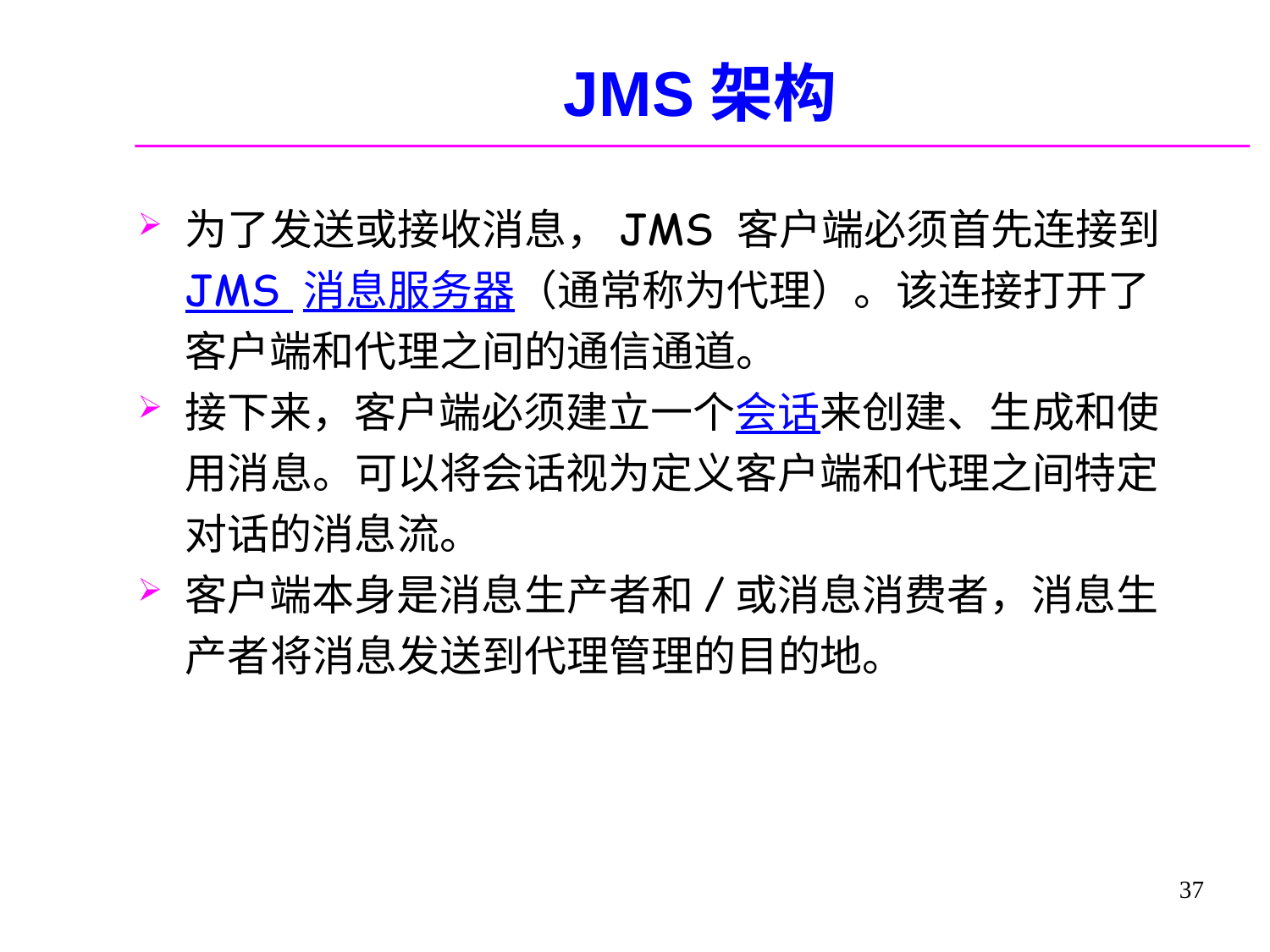

# JMS架构
为了发送或接收消息，JMS 客户端必须首先连接到 JMS 消息服务器（通常称为代理）。该连接打开了客户端和代理之间的通信通道。
接下来，客户端必须建立一个会话来创建、生成和使用消息。可以将会话视为定义客户端和代理之间特定对话的消息流。
客户端本身是消息生产者和/或消息消费者，消息生产者将消息发送到代理管理的目的地。
37